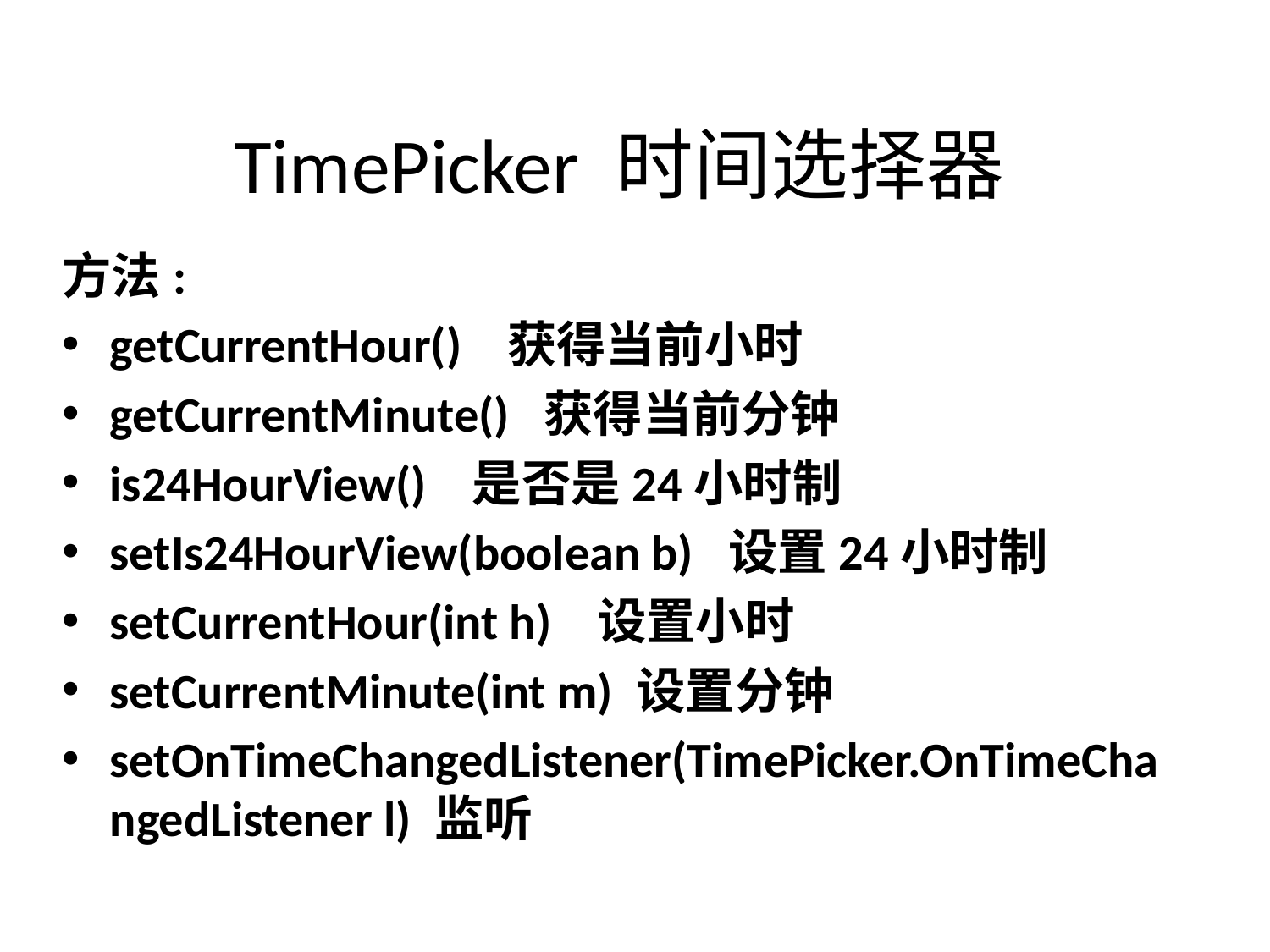

# TimePicker 时间选择器
方法:
getCurrentHour()   获得当前小时
getCurrentMinute()  获得当前分钟
is24HourView()   是否是24小时制
setIs24HourView(boolean b)  设置24小时制
setCurrentHour(int h)   设置小时
setCurrentMinute(int m) 设置分钟
setOnTimeChangedListener(TimePicker.OnTimeChangedListener l) 监听